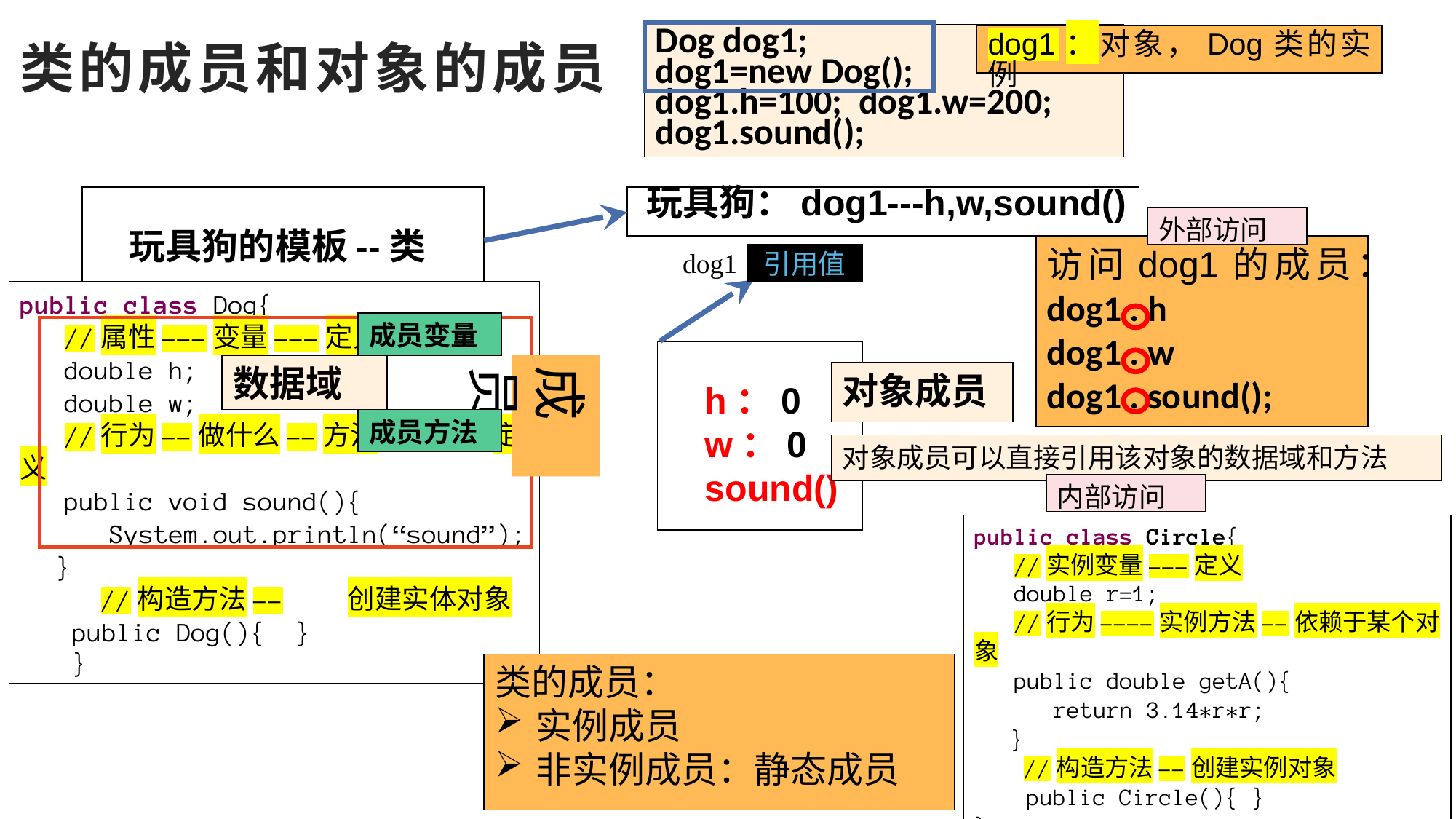

# 类的成员和对象的成员
Dog dog1;
dog1=new Dog();
dog1.h=100;  dog1.w=200;
dog1.sound();
dog1：对象，Dog类的实例

玩具狗的模板--类
 玩具狗：dog1---h,w,sound()
外部访问
访问dog1的成员：
dog1 . h
dog1 . w
dog1 . sound();
dog1
引用值
public class Dog{
   //属性---变量---定义
   double h;
   double w;
   //行为--做什么--方法	--定义
   public void sound(){
      System.out.println(“sound”);
}
   //构造方法--	创建实体对象
public Dog(){  }
}

成员变量

h：0
w：0
sound()

数据域
成员
对象成员

成员方法
对象成员可以直接引用该对象的数据域和方法
dog1
内部访问
public class Circle{
   //实例变量---定义
   double r=1;
   //行为----实例方法--依赖于某个对象
   public double getA(){
      return 3.14*r*r;
}
 //构造方法--创建实例对象
public Circle(){ }
}
类的成员：
实例成员
非实例成员：静态成员